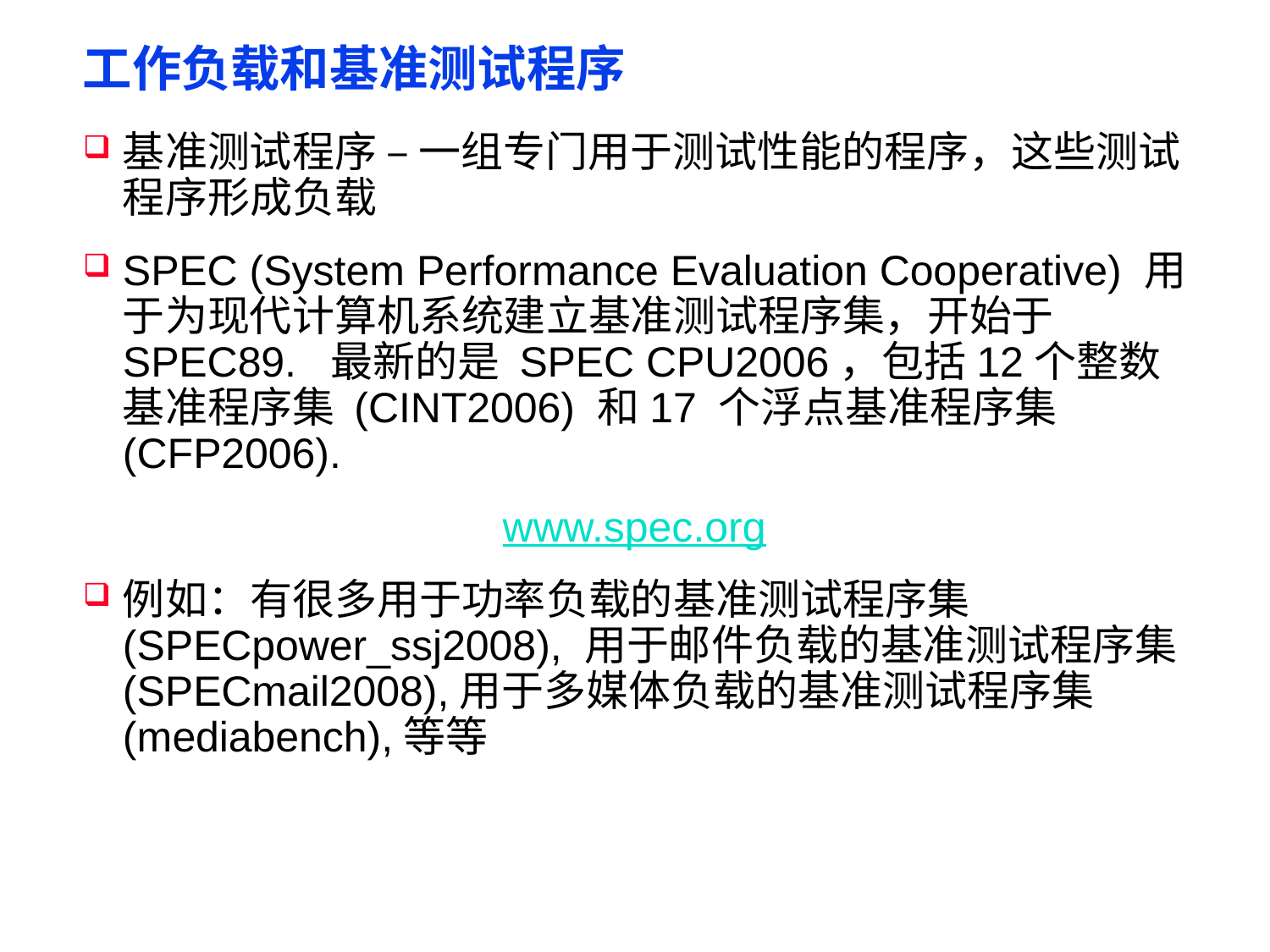

# 工作负载和基准测试程序
基准测试程序 – 一组专门用于测试性能的程序，这些测试程序形成负载
SPEC (System Performance Evaluation Cooperative) 用于为现代计算机系统建立基准测试程序集，开始于SPEC89.  最新的是 SPEC CPU2006，包括12个整数基准程序集 (CINT2006) 和17 个浮点基准程序集 (CFP2006).
www.spec.org
例如：有很多用于功率负载的基准测试程序集 (SPECpower_ssj2008), 用于邮件负载的基准测试程序集 (SPECmail2008),用于多媒体负载的基准测试程序集 (mediabench),等等